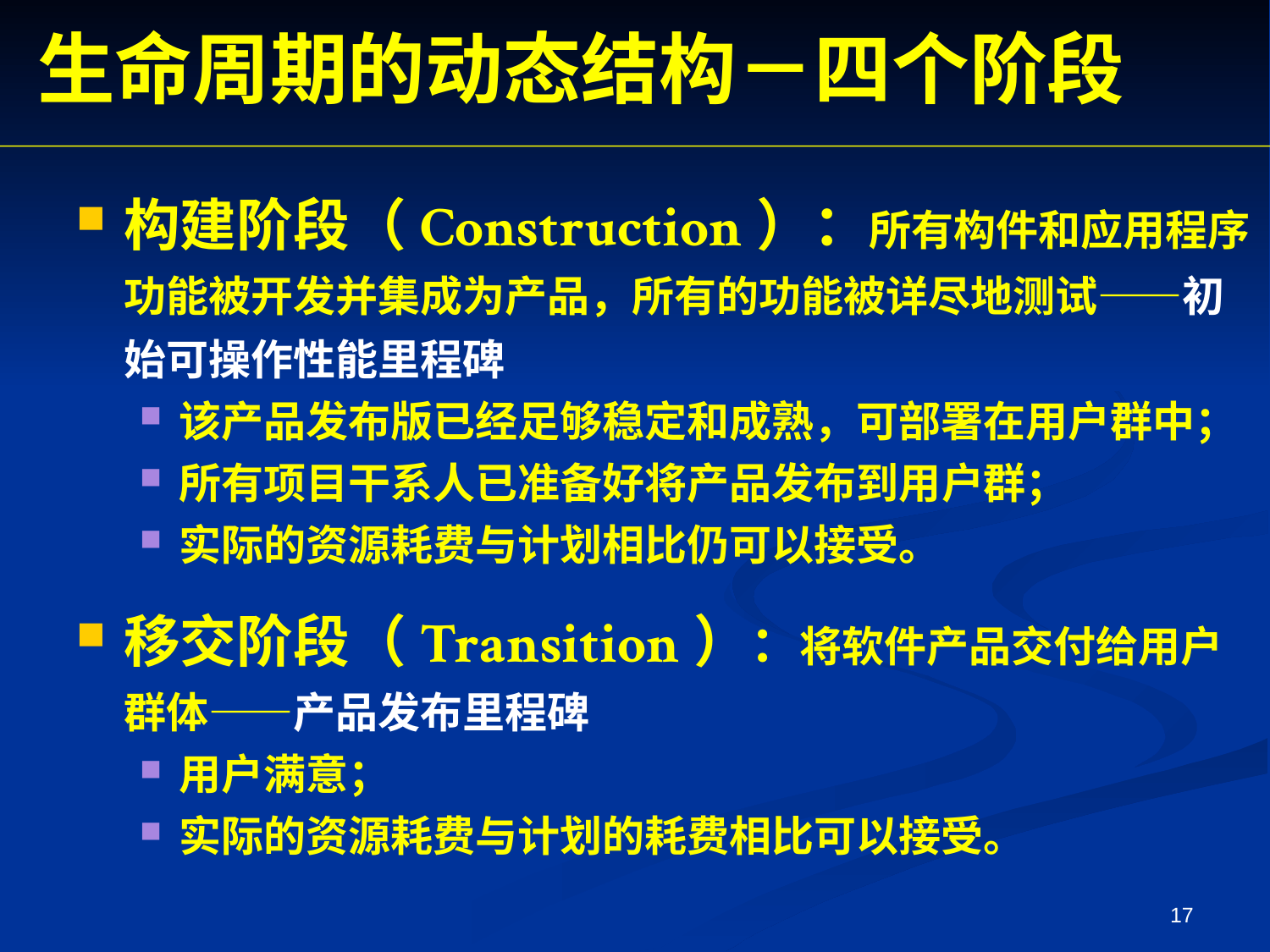

生命周期的动态结构－四个阶段

构建阶段（Construction）：所有构件和应用程序功能被开发并集成为产品，所有的功能被详尽地测试——初始可操作性能里程碑
该产品发布版已经足够稳定和成熟，可部署在用户群中；
所有项目干系人已准备好将产品发布到用户群；
实际的资源耗费与计划相比仍可以接受。
移交阶段（Transition）：将软件产品交付给用户群体——产品发布里程碑
用户满意；
实际的资源耗费与计划的耗费相比可以接受。
17